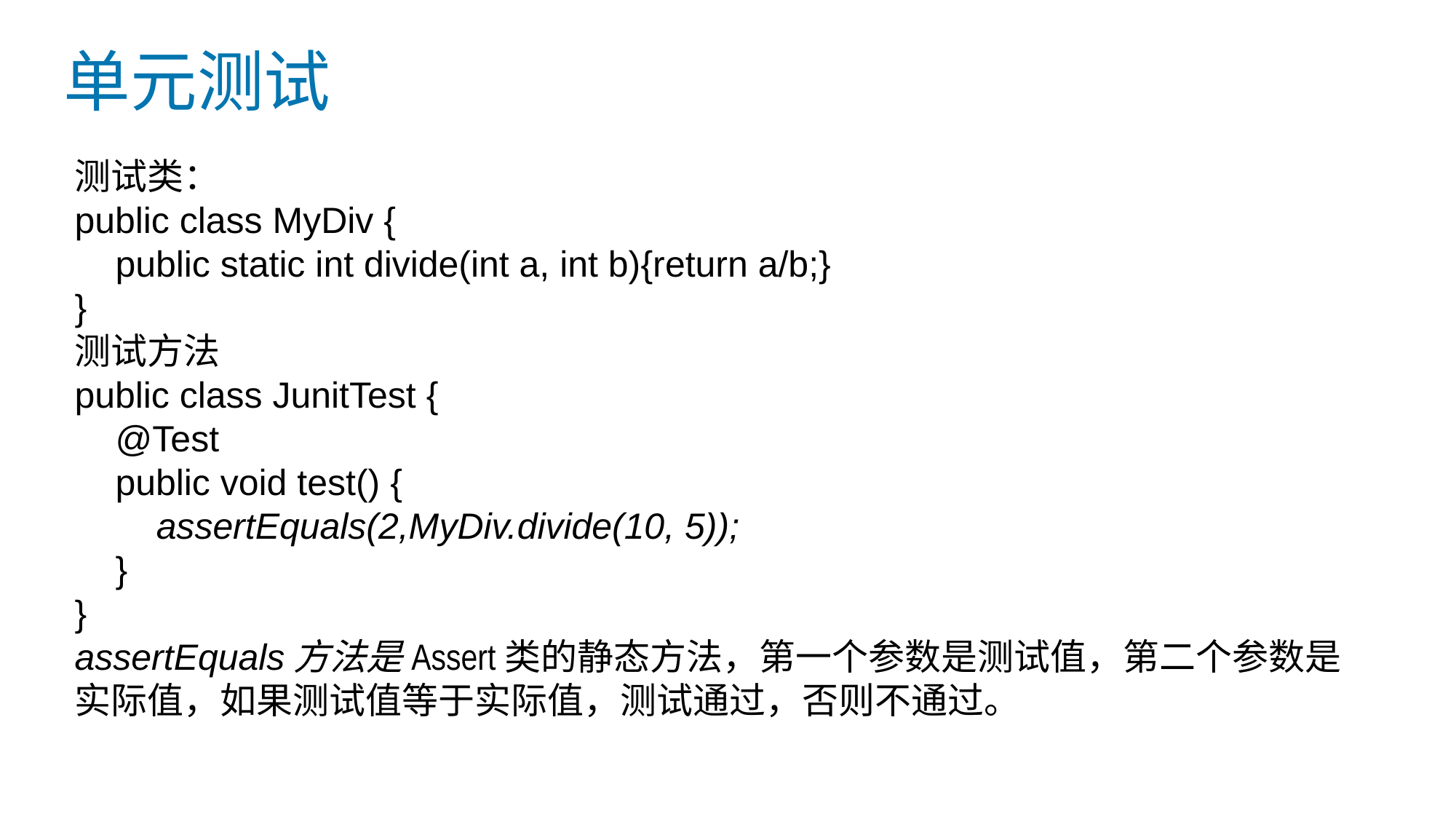

单元测试
测试类：
public class MyDiv {
    public static int divide(int a, int b){return a/b;}
}
测试方法
public class JunitTest {
    @Test
    public void test() {
        assertEquals(2,MyDiv.divide(10, 5));
    }
}
assertEquals方法是Assert类的静态方法，第一个参数是测试值，第二个参数是实际值，如果测试值等于实际值，测试通过，否则不通过。